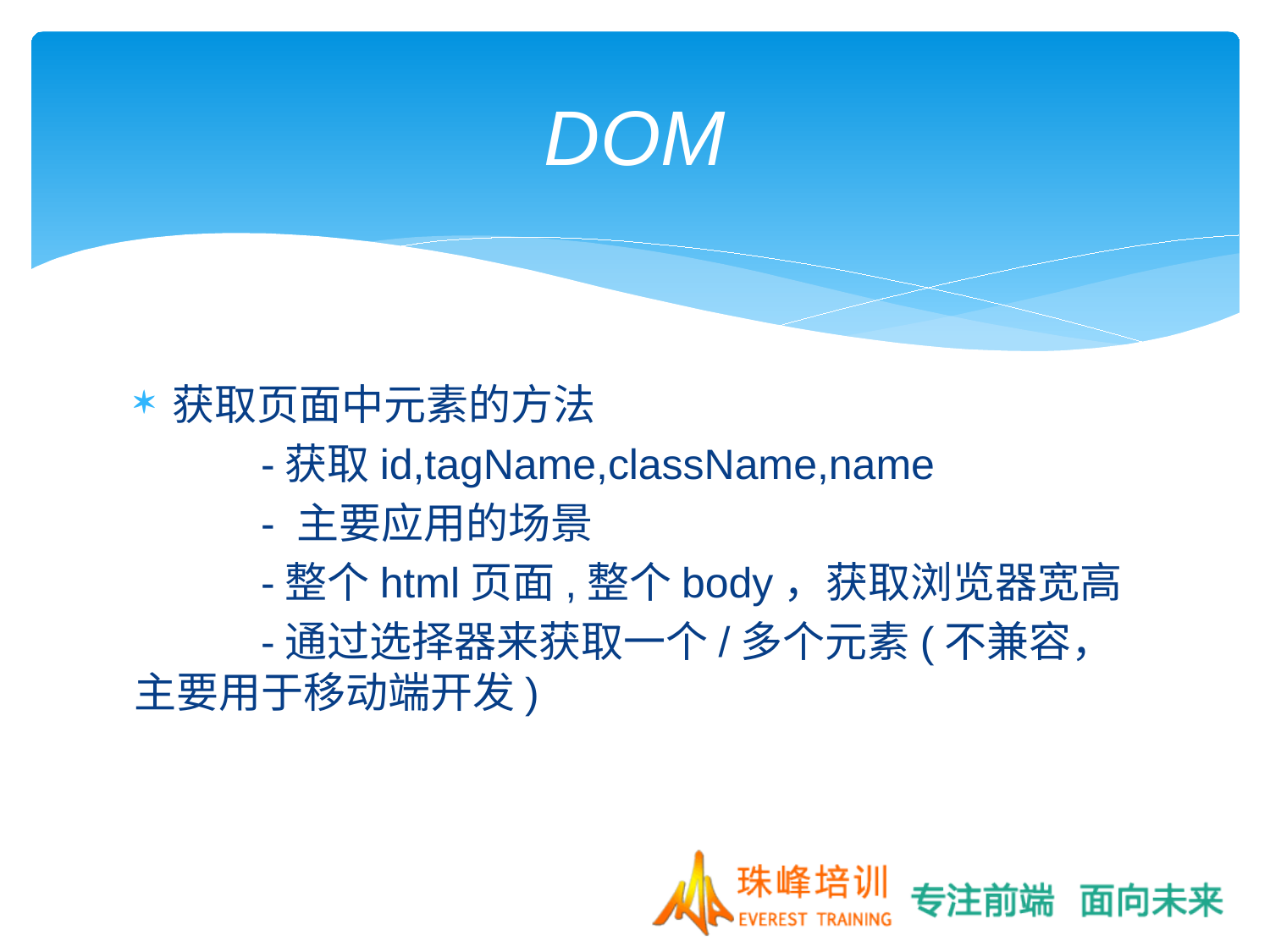

# DOM
获取页面中元素的方法
	-获取id,tagName,className,name
	- 主要应用的场景
	-整个html页面,整个body，获取浏览器宽高
	-通过选择器来获取一个/多个元素(不兼容，主要用于移动端开发)